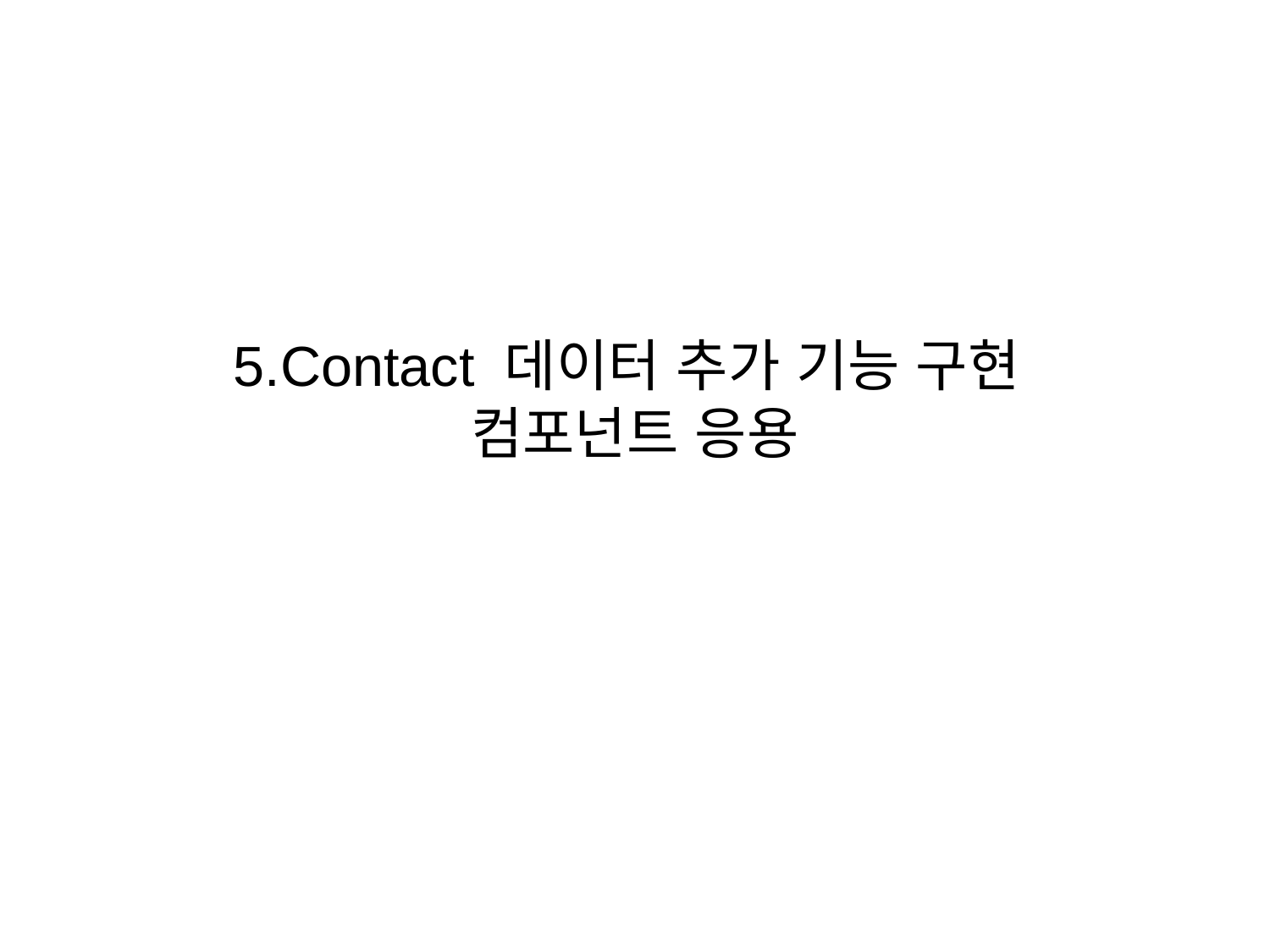

# 5.Contact 데이터 추가 기능 구현 컴포넌트 응용